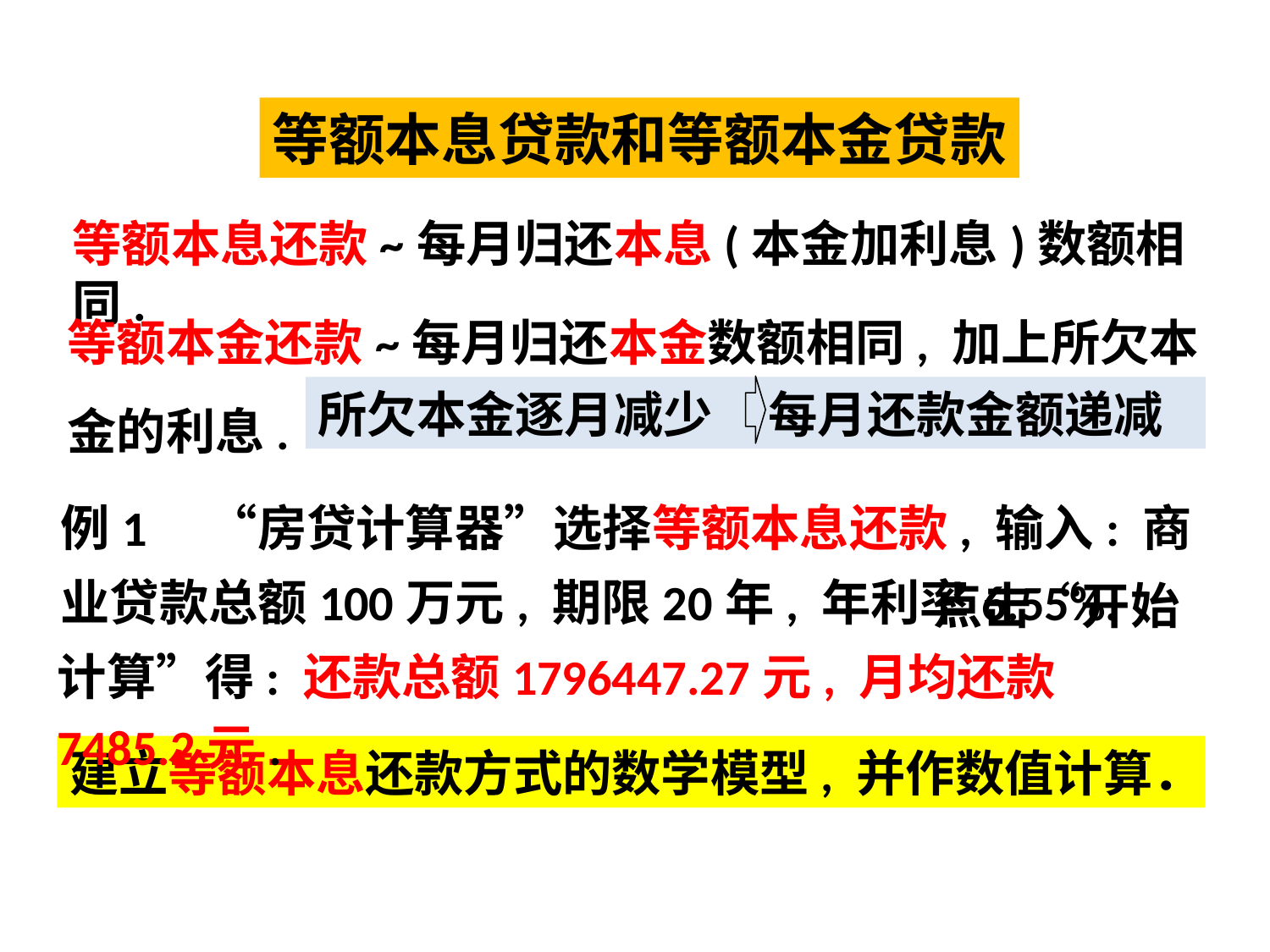

等额本息贷款和等额本金贷款
等额本息还款~每月归还本息(本金加利息)数额相同.
等额本金还款~每月归还本金数额相同, 加上所欠本金的利息.

所欠本金逐月减少     每月还款金额递减
例1　“房贷计算器”选择等额本息还款, 输入: 商业贷款总额100万元, 期限20年, 年利率6.55%.
                                                                             点击“开始计算”得: 还款总额1796447.27元, 月均还款7485.2元.
建立等额本息还款方式的数学模型, 并作数值计算．